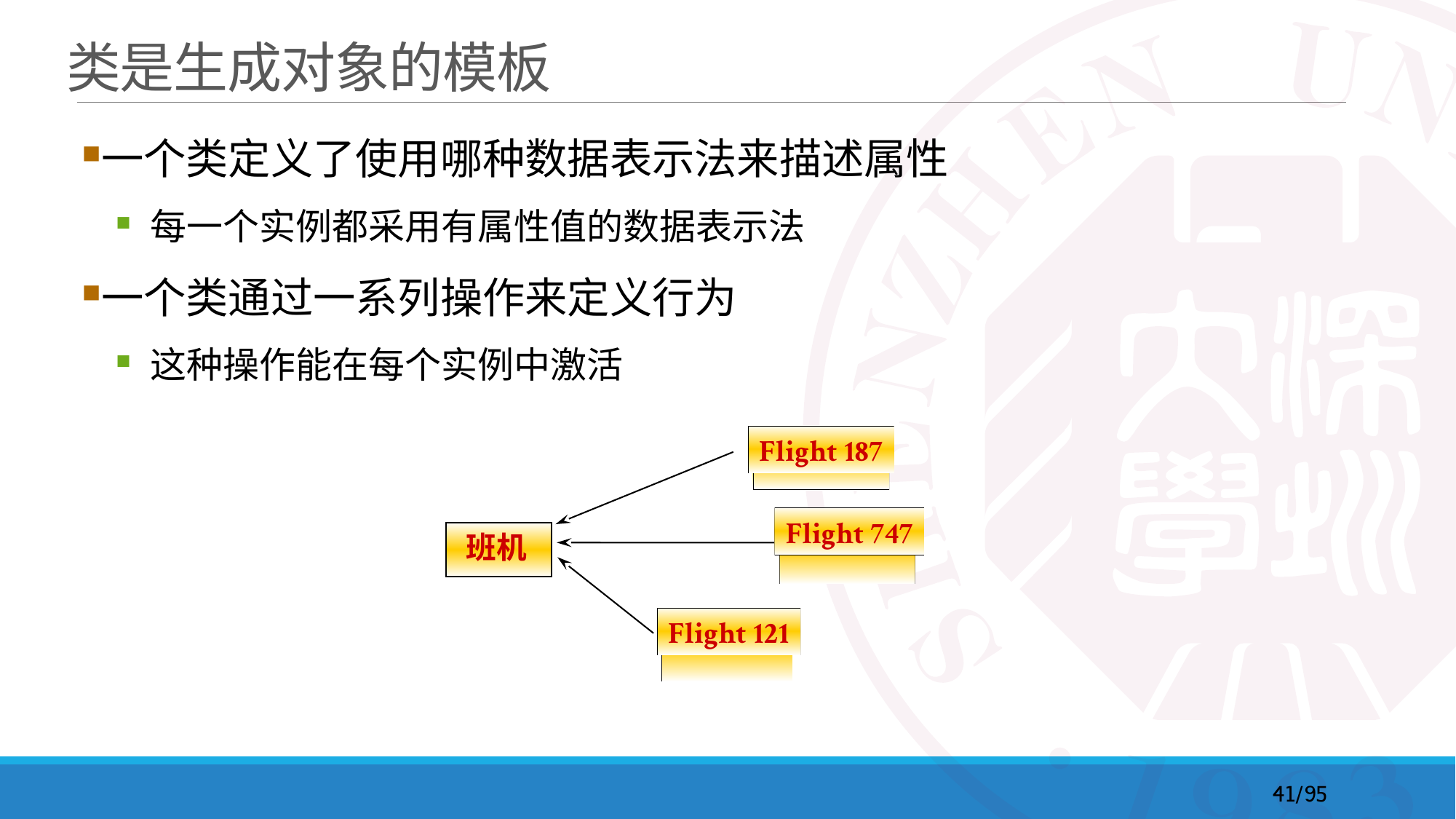

# 类是生成对象的模板
一个类定义了使用哪种数据表示法来描述属性
每一个实例都采用有属性值的数据表示法
一个类通过一系列操作来定义行为
这种操作能在每个实例中激活
Flight 187

Flight 747

班机

Flight 121

41/95